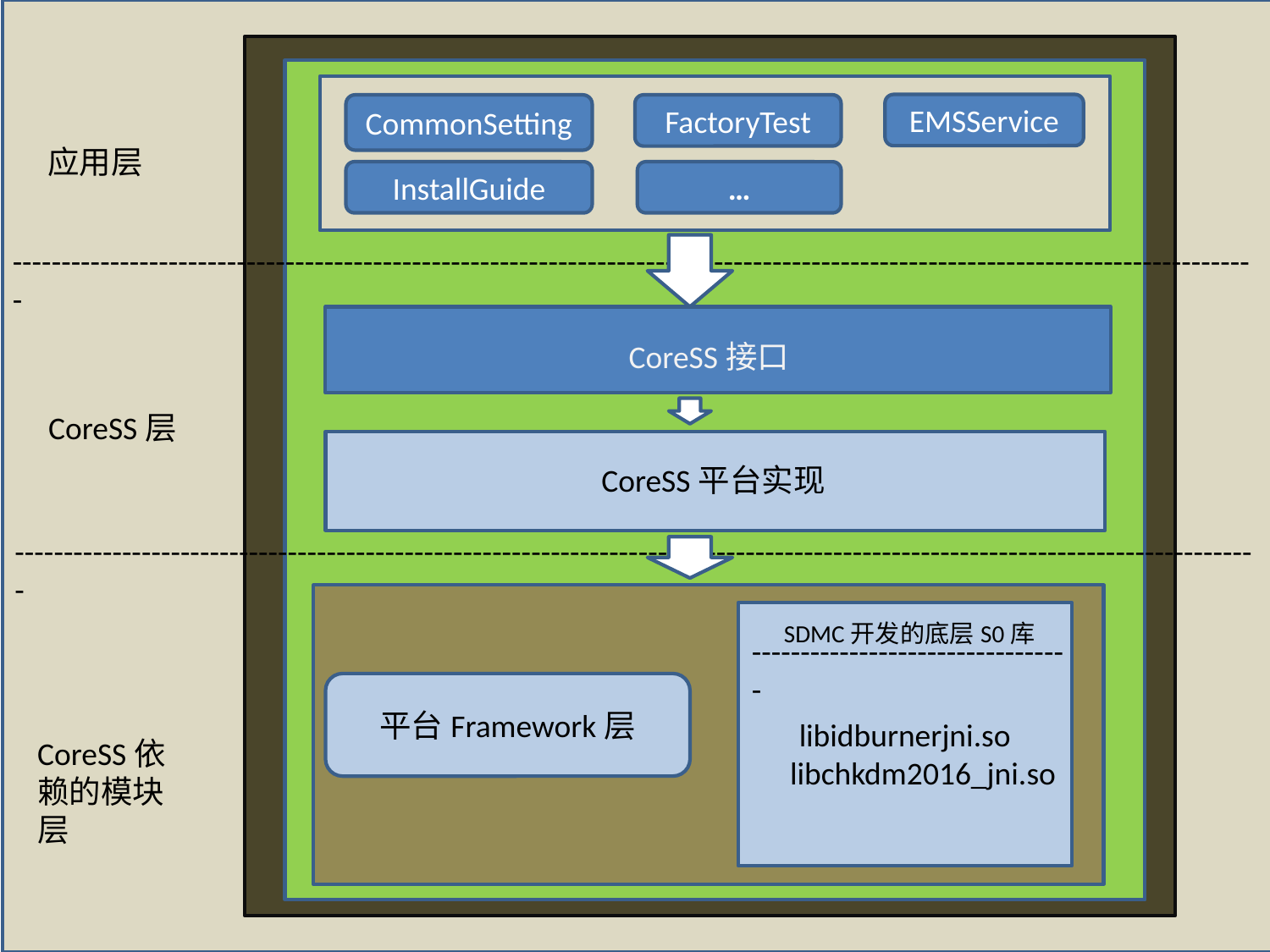

EMSService
CommonSetting
FactoryTest
应用层
InstallGuide
…
--------------------------------------------------------------------------------------------------------------------------------

CoreSS接口

CoreSS层

CoreSS平台实现
--------------------------------------------------------------------------------------------------------------------------------

libidburnerjni.so
     libchkdm2016_jni.so

SDMC开发的底层S0库
---------------------------------
平台Framework层
CoreSS依赖的模块层